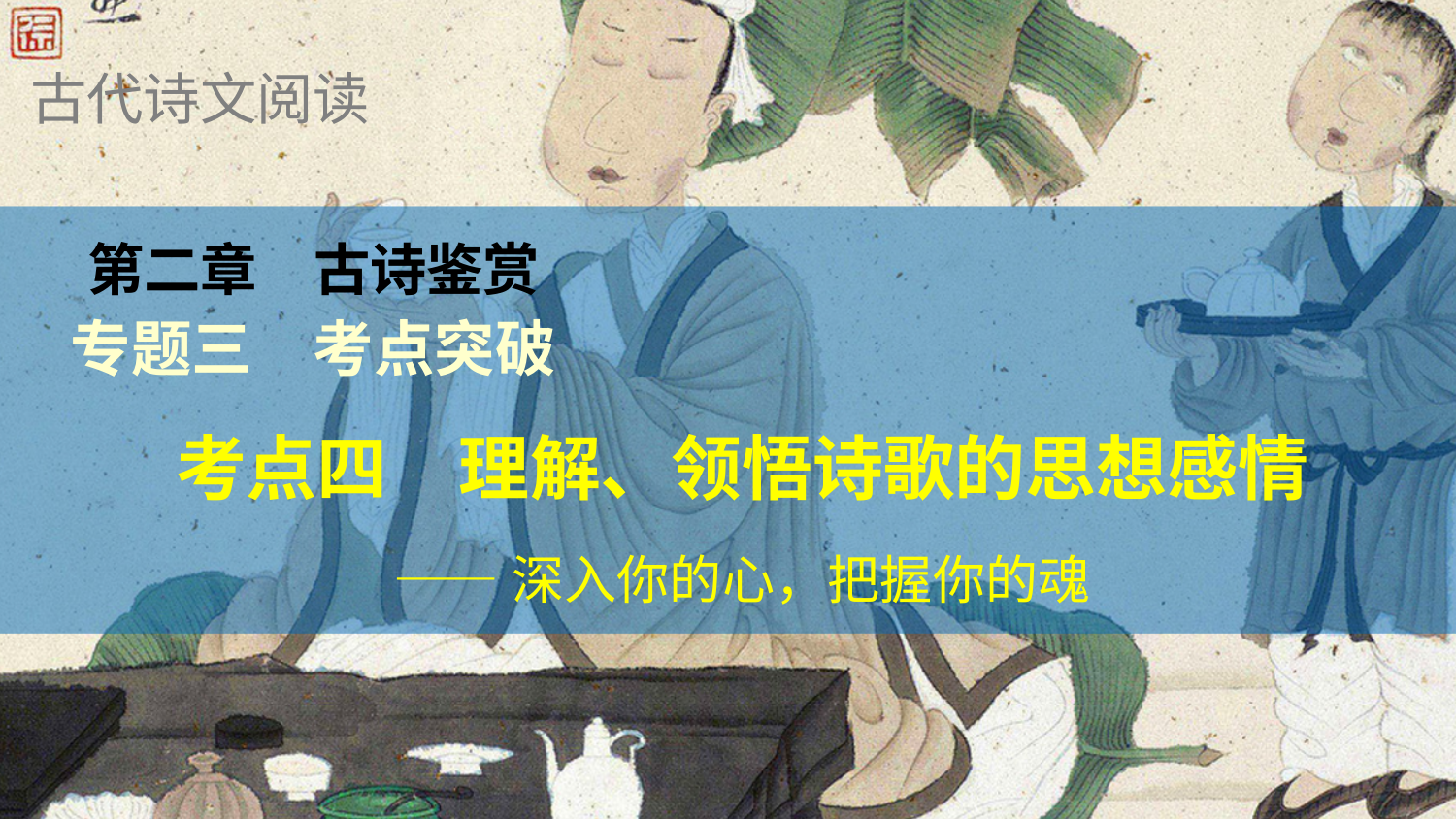

古代诗文阅读
第二章　古诗鉴赏
专题三　考点突破
考点四　理解、领悟诗歌的思想感情
——深入你的心，把握你的魂